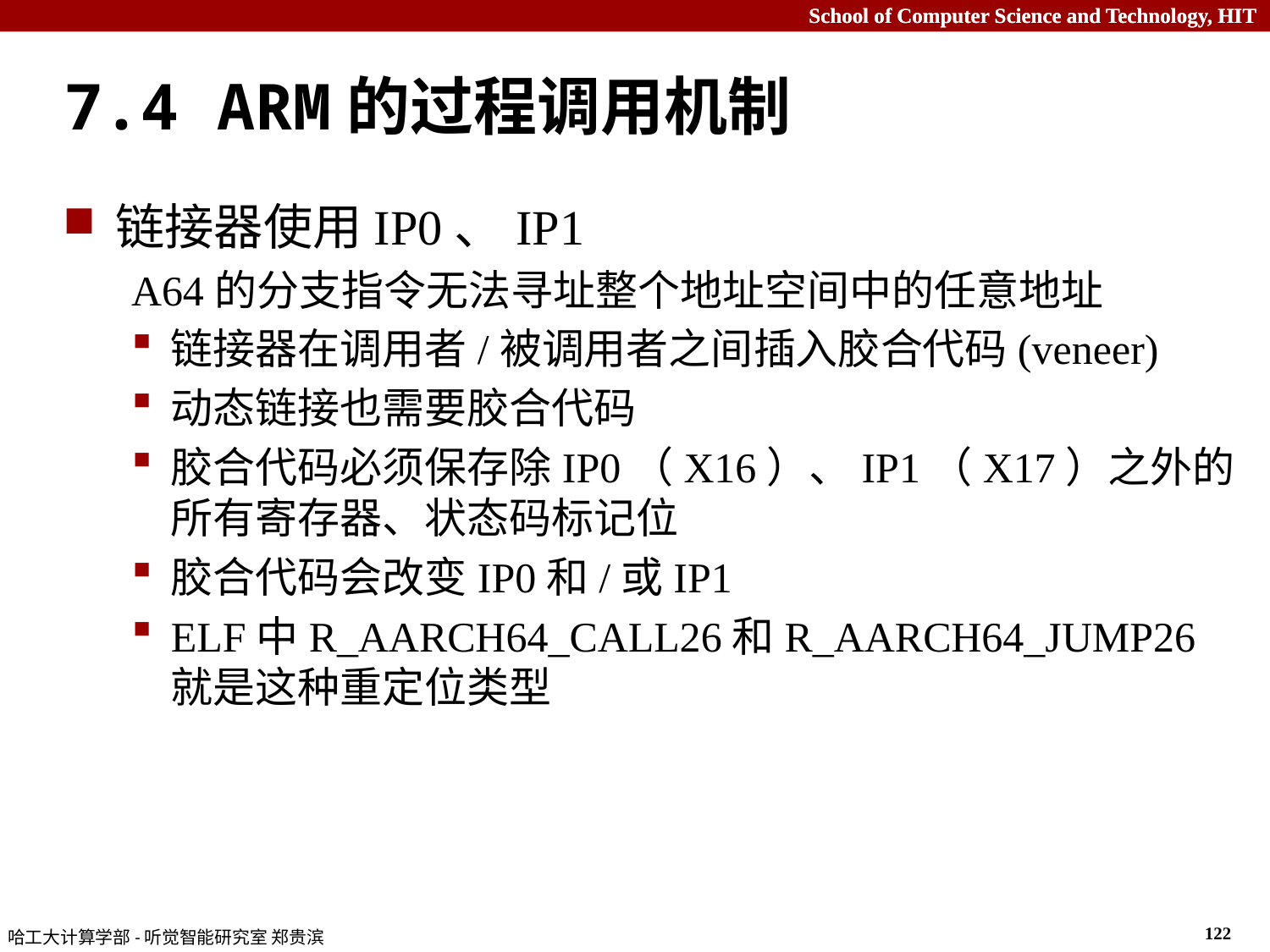

# 7.4 ARM的过程调用机制
链接器使用IP0、IP1
A64的分支指令无法寻址整个地址空间中的任意地址
链接器在调用者/被调用者之间插入胶合代码(veneer)
动态链接也需要胶合代码
胶合代码必须保存除IP0（X16）、IP1（X17）之外的所有寄存器、状态码标记位
胶合代码会改变IP0和/或IP1
ELF中R_AARCH64_CALL26和R_AARCH64_JUMP26 就是这种重定位类型